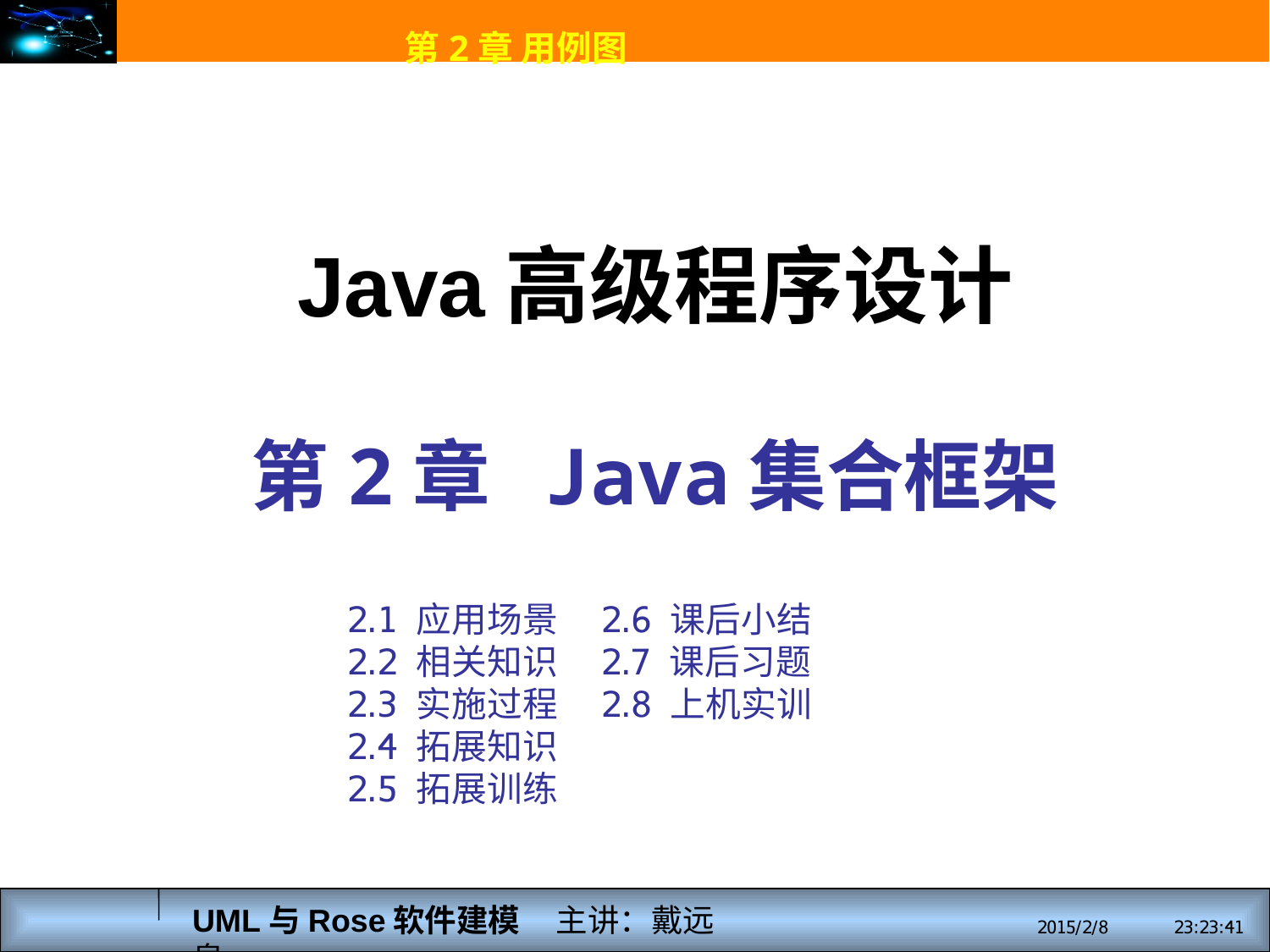

Java高级程序设计

第2章  Java集合框架
# 2.1 应用场景	2.6 课后小结 2.2 相关知识 	2.7 课后习题 2.3 实施过程	2.8 上机实训 2.4 拓展知识 2.5 拓展训练